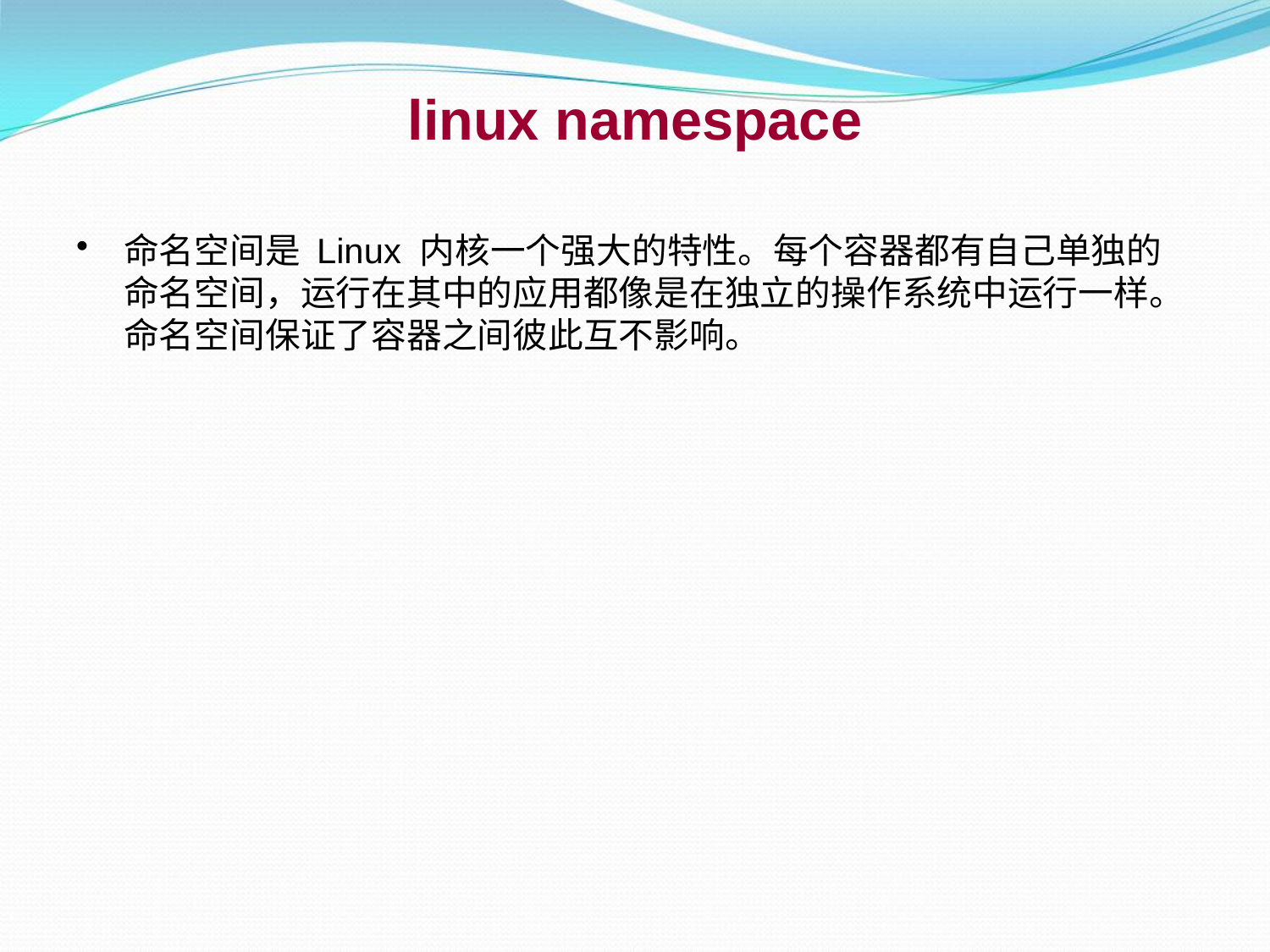

# linux namespace
命名空间是 Linux 内核一个强大的特性。每个容器都有自己单独的命名空间，运行在其中的应用都像是在独立的操作系统中运行一样。命名空间保证了容器之间彼此互不影响。